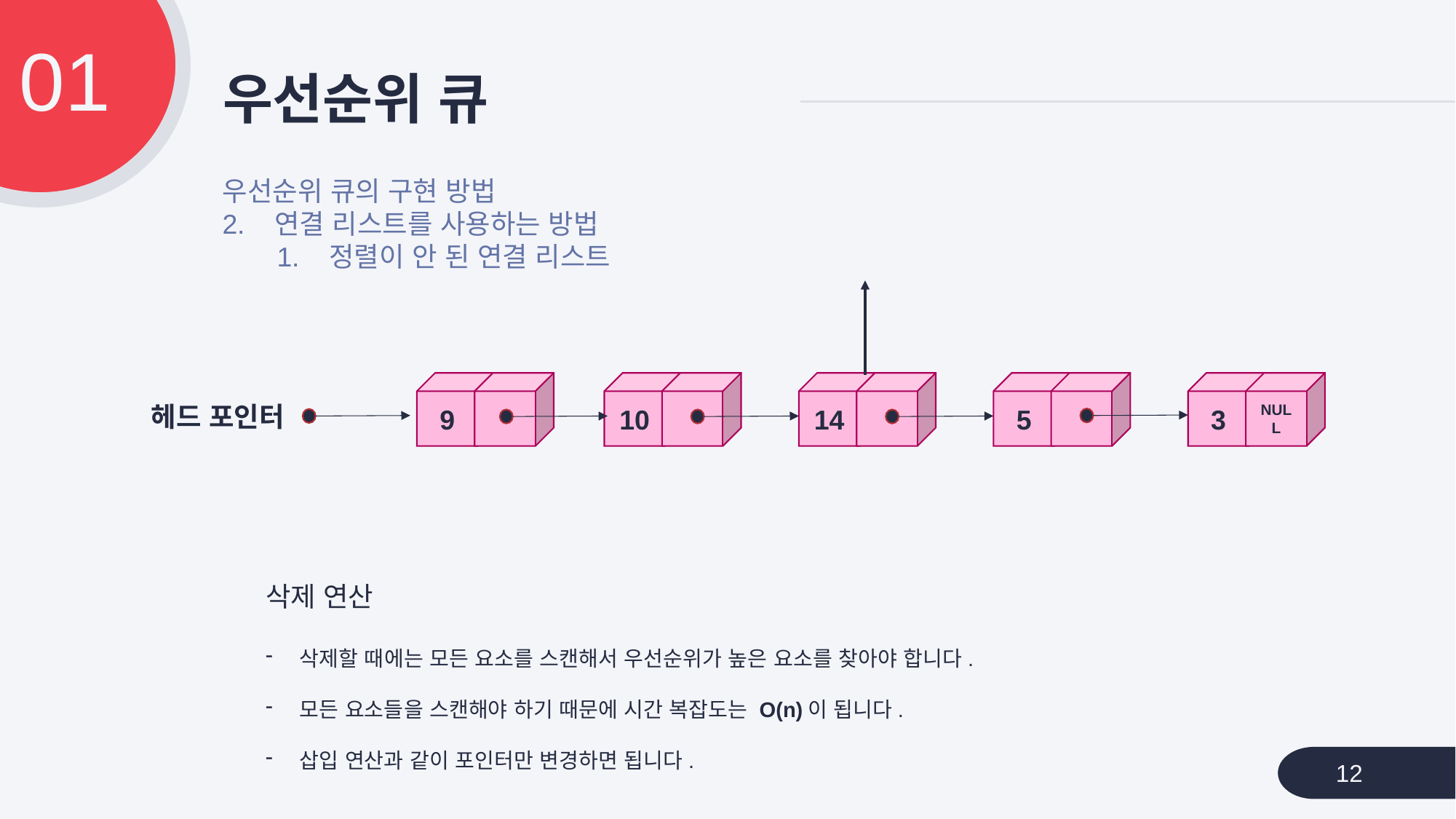

01
# 우선순위 큐
우선순위 큐의 구현 방법
2.   연결 리스트를 사용하는 방법
1.   정렬이 안 된 연결 리스트
9

10

14

5

3
NULL
헤드 포인터

삭제 연산

삭제할 때에는 모든 요소를 스캔해서 우선순위가 높은 요소를 찾아야 합니다.

모든 요소들을 스캔해야 하기 때문에 시간 복잡도는 O(n)이 됩니다.

삽입 연산과 같이 포인터만 변경하면 됩니다.
12